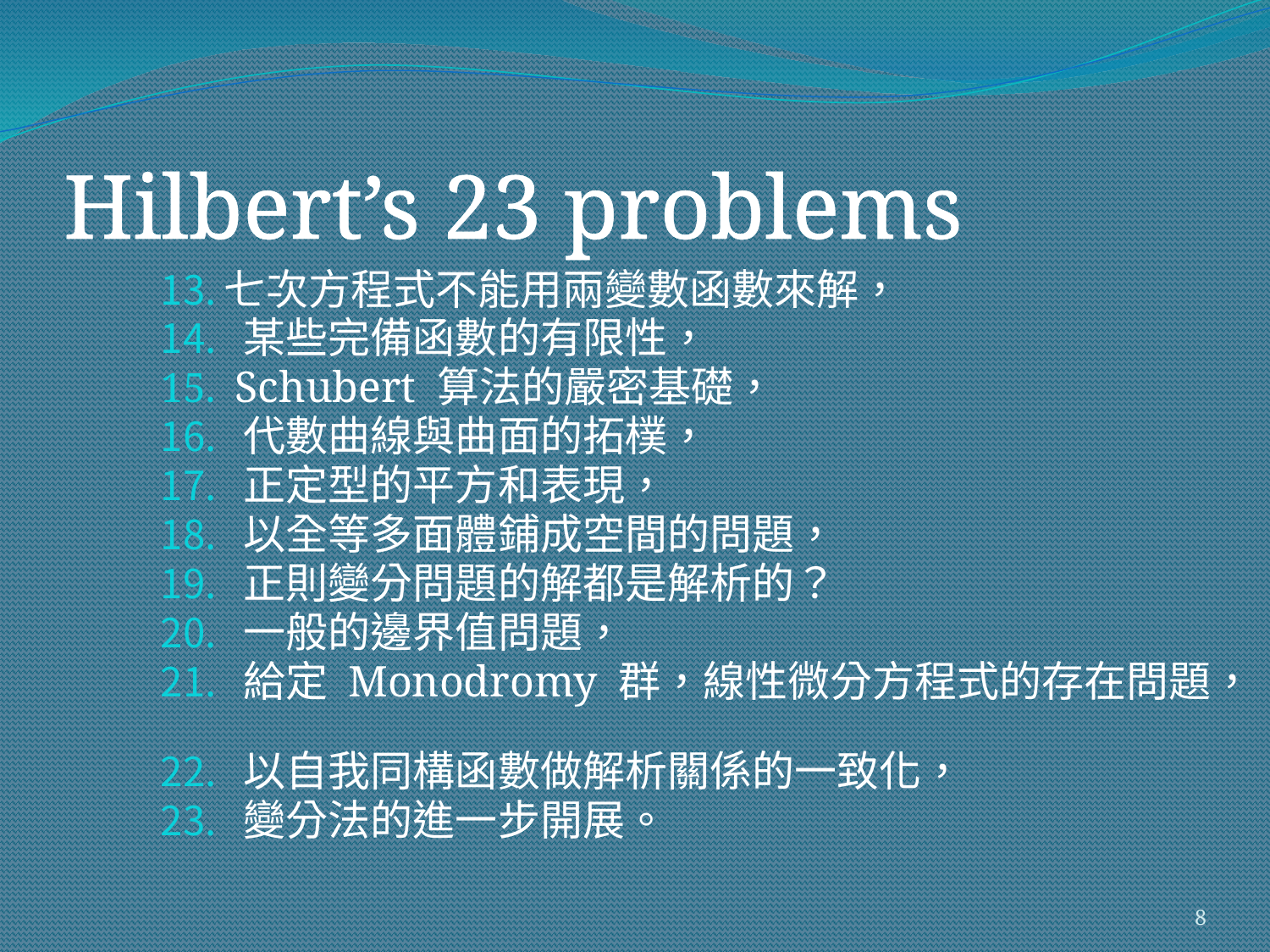

# Hilbert’s 23 problems
七次方程式不能用兩變數函數來解，
 某些完備函數的有限性，
 Schubert 算法的嚴密基礎，
 代數曲線與曲面的拓樸，
 正定型的平方和表現，
 以全等多面體鋪成空間的問題，
 正則變分問題的解都是解析的？
 一般的邊界值問題，
 給定 Monodromy 群，線性微分方程式的存在問題，
 以自我同構函數做解析關係的一致化，
 變分法的進一步開展。
8